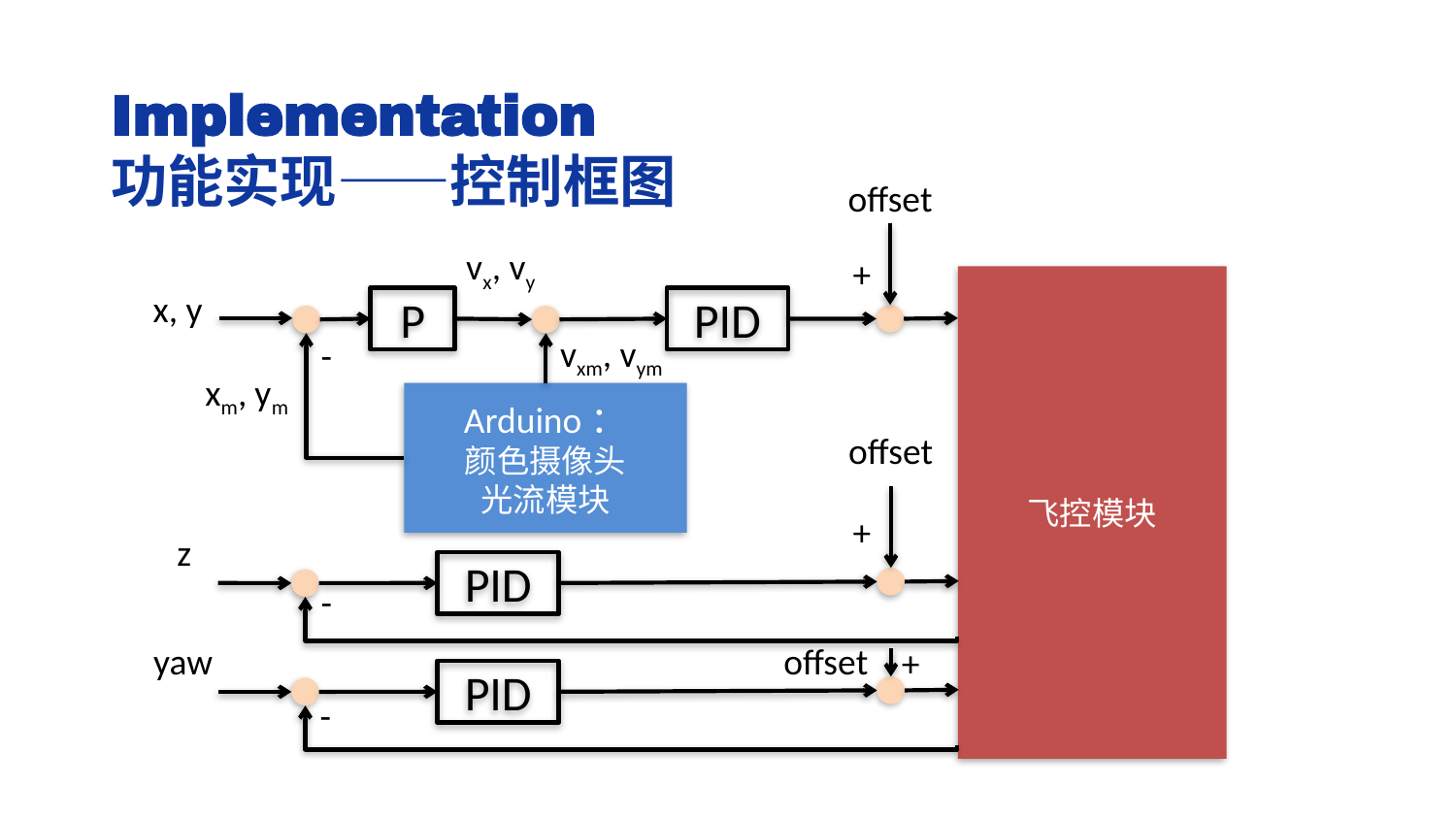

Implementation
功能实现——控制框图
offset
vx, vy
+
飞控模块
x, y
P
PID

vxm, vym
-
xm, ym
Arduino：
颜色摄像头
光流模块
offset
+
z
PID

-
offset
yaw
+
PID

-